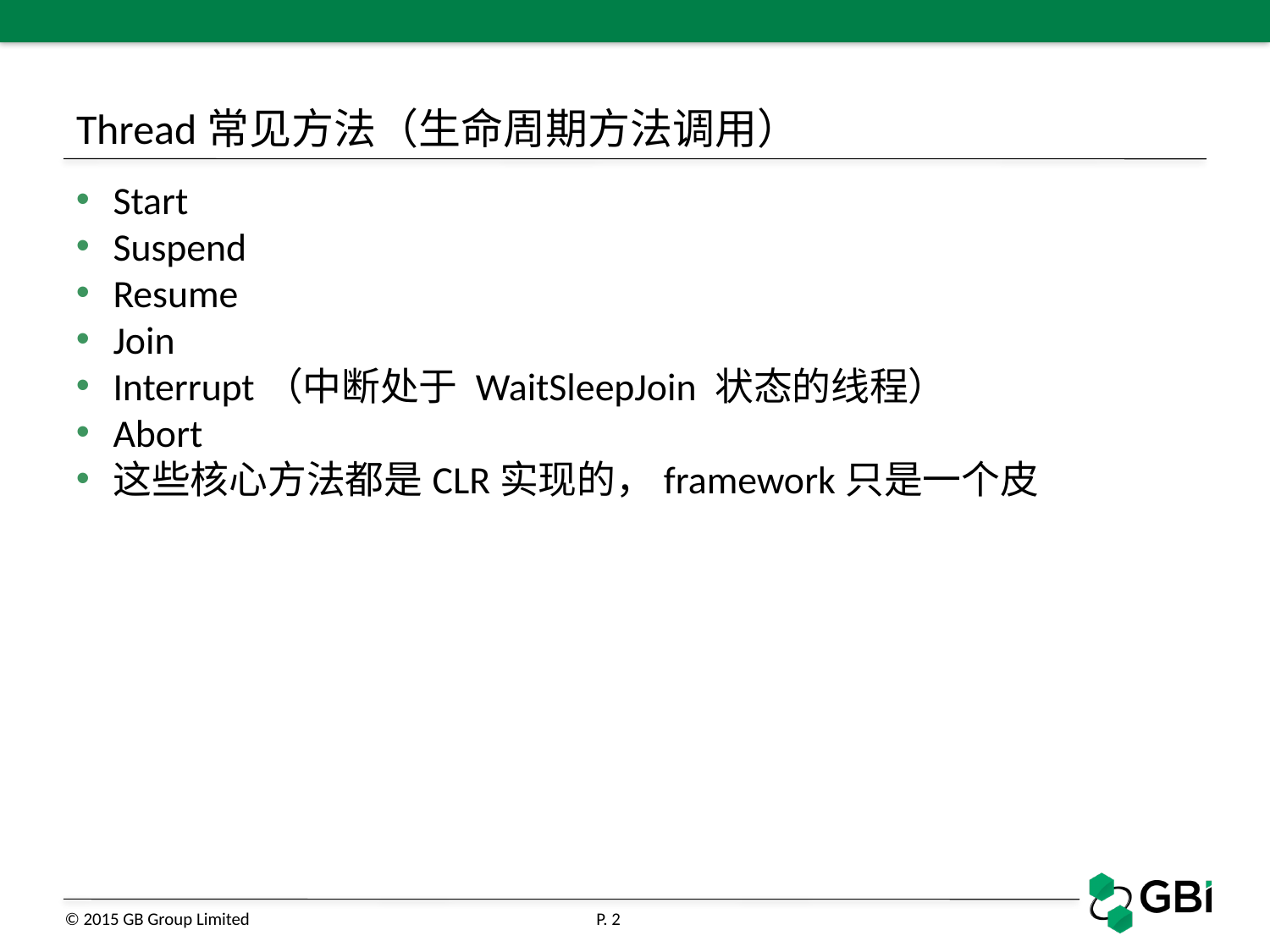

# Thread常见方法（生命周期方法调用）
Start
Suspend
Resume
Join
Interrupt（中断处于 WaitSleepJoin 状态的线程）
Abort
这些核心方法都是CLR实现的，framework只是一个皮